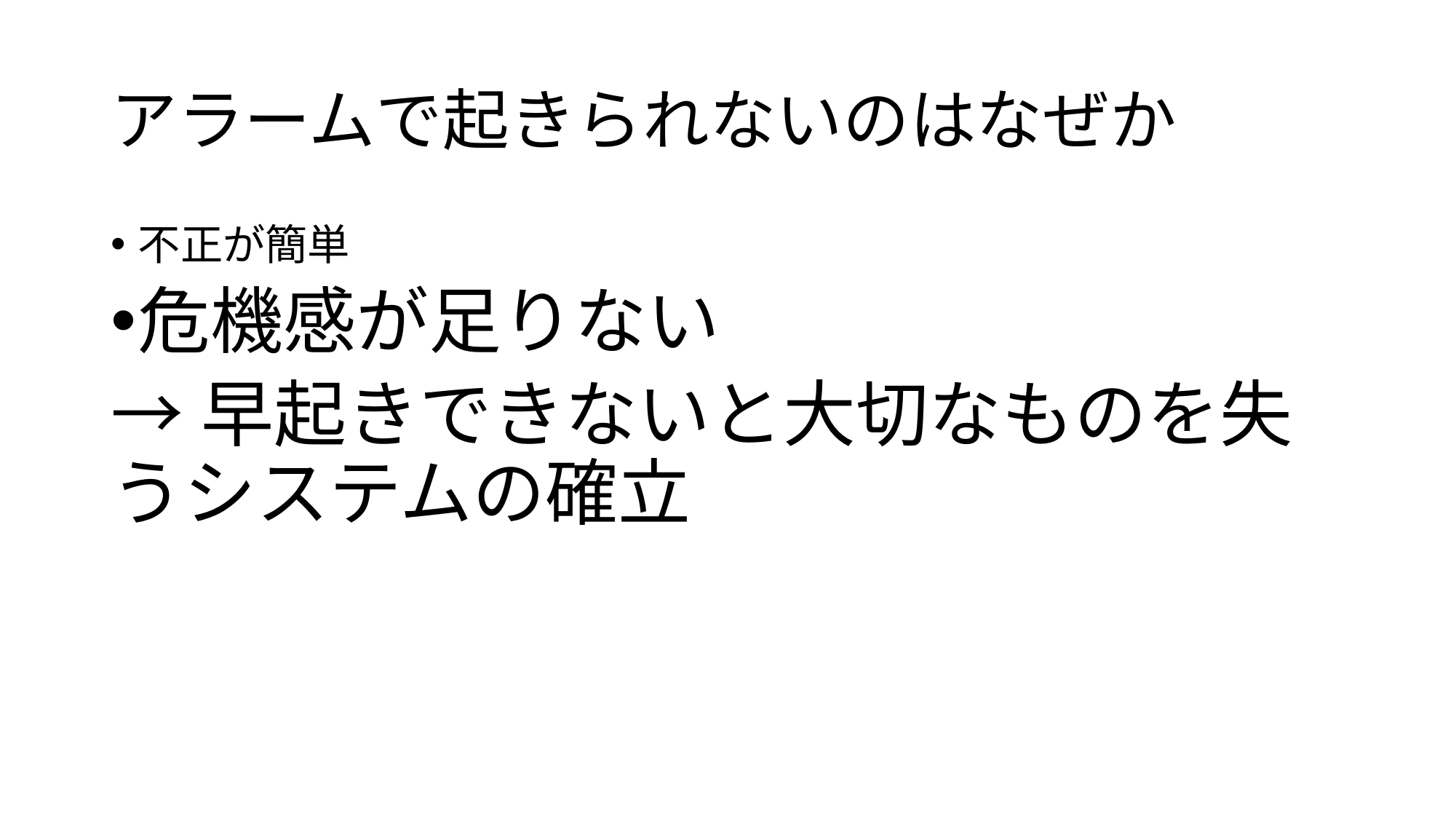

# アラームで起きられないのはなぜか
不正が簡単
危機感が足りない
→早起きできないと大切なものを失うシステムの確立